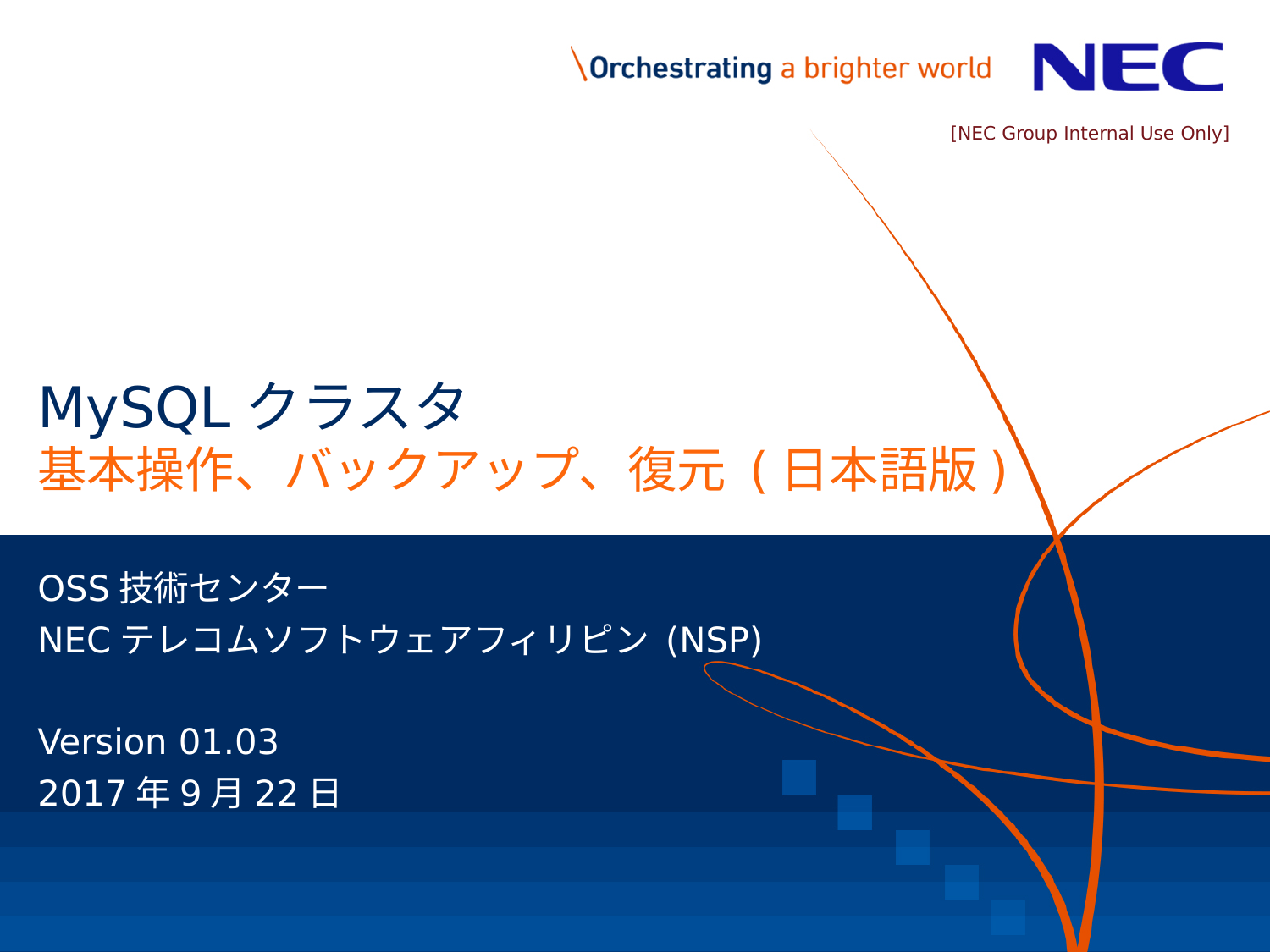

[NEC Group Internal Use Only]
# MySQLクラスタ 基本操作、バックアップ、復元 (日本語版)
OSS技術センター
NECテレコムソフトウェアフィリピン (NSP)

Version 01.03
2017年9月22日